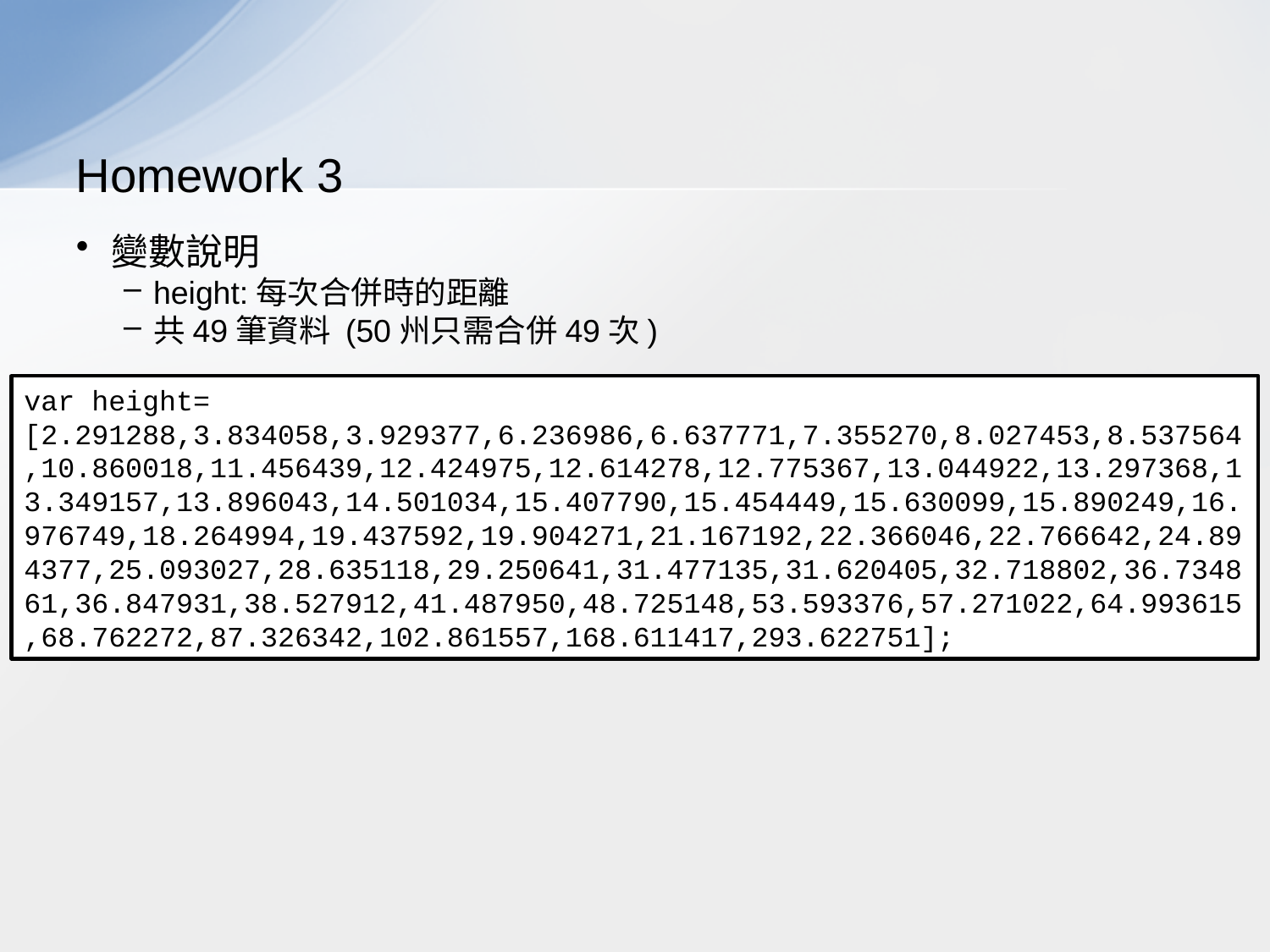

# Homework 3
變數說明
height:每次合併時的距離
共49筆資料 (50州只需合併49次)
var height= [2.291288,3.834058,3.929377,6.236986,6.637771,7.355270,8.027453,8.537564,10.860018,11.456439,12.424975,12.614278,12.775367,13.044922,13.297368,13.349157,13.896043,14.501034,15.407790,15.454449,15.630099,15.890249,16.976749,18.264994,19.437592,19.904271,21.167192,22.366046,22.766642,24.894377,25.093027,28.635118,29.250641,31.477135,31.620405,32.718802,36.734861,36.847931,38.527912,41.487950,48.725148,53.593376,57.271022,64.993615,68.762272,87.326342,102.861557,168.611417,293.622751];